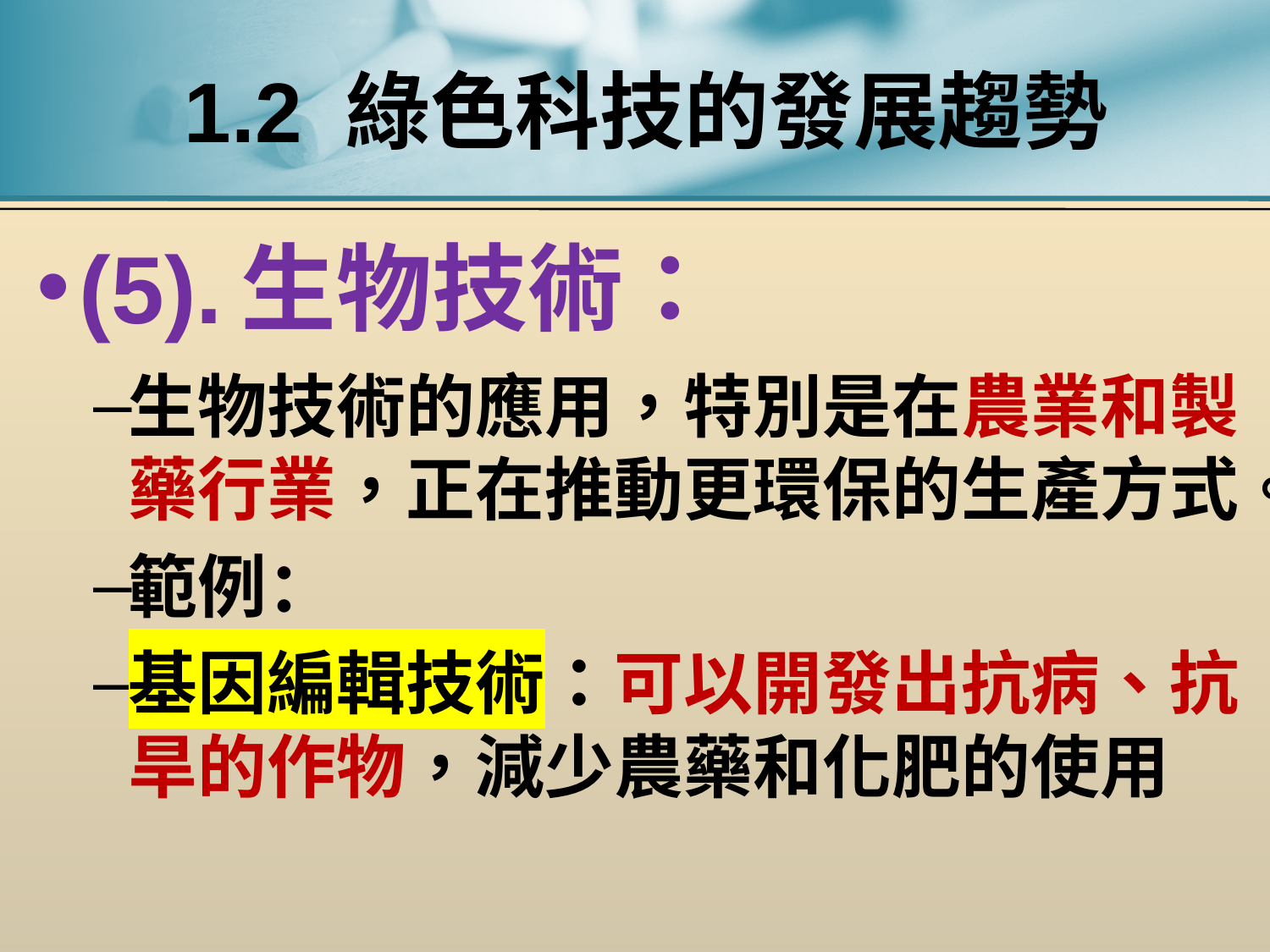

# 1.2 綠色科技的發展趨勢
(5).生物技術：
生物技術的應用，特別是在農業和製藥行業，正在推動更環保的生產方式。
範例：
基因編輯技術：可以開發出抗病、抗旱的作物，減少農藥和化肥的使用